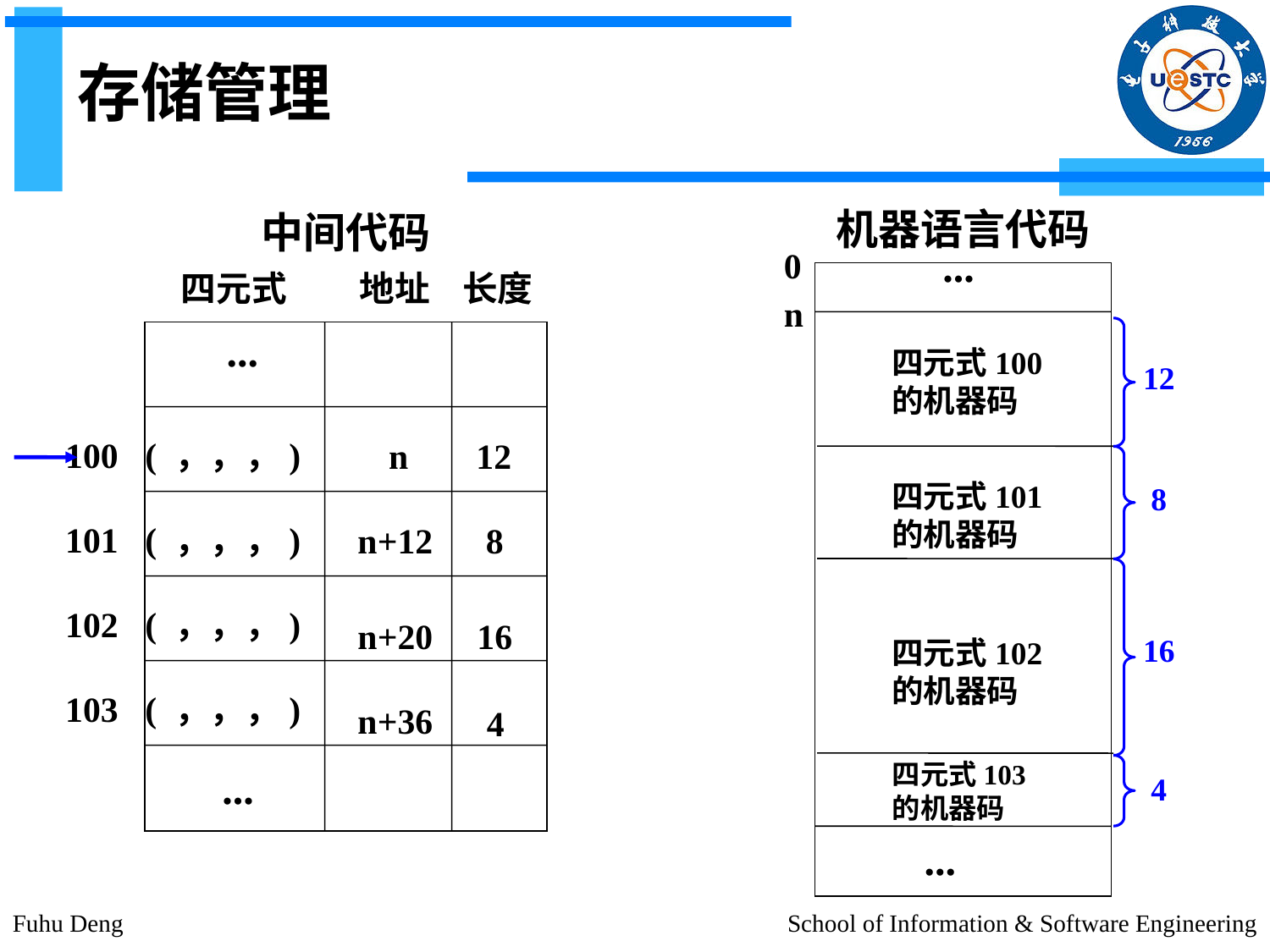

# 存储管理
机器语言代码
...
0

n

中间代码
 四元式         地址    长度
...

100   ( ，，，)

101   ( ，，，)

102   ( ，，，)

103   ( ，，，)

...

12
四元式100
的机器码

n
12

8

四元式101
的机器码

n+12
8

16
n+20
16
四元式102
的机器码

n+36
4
四元式103
的机器码

4
...
Fuhu Deng
45
School of Information & Software Engineering